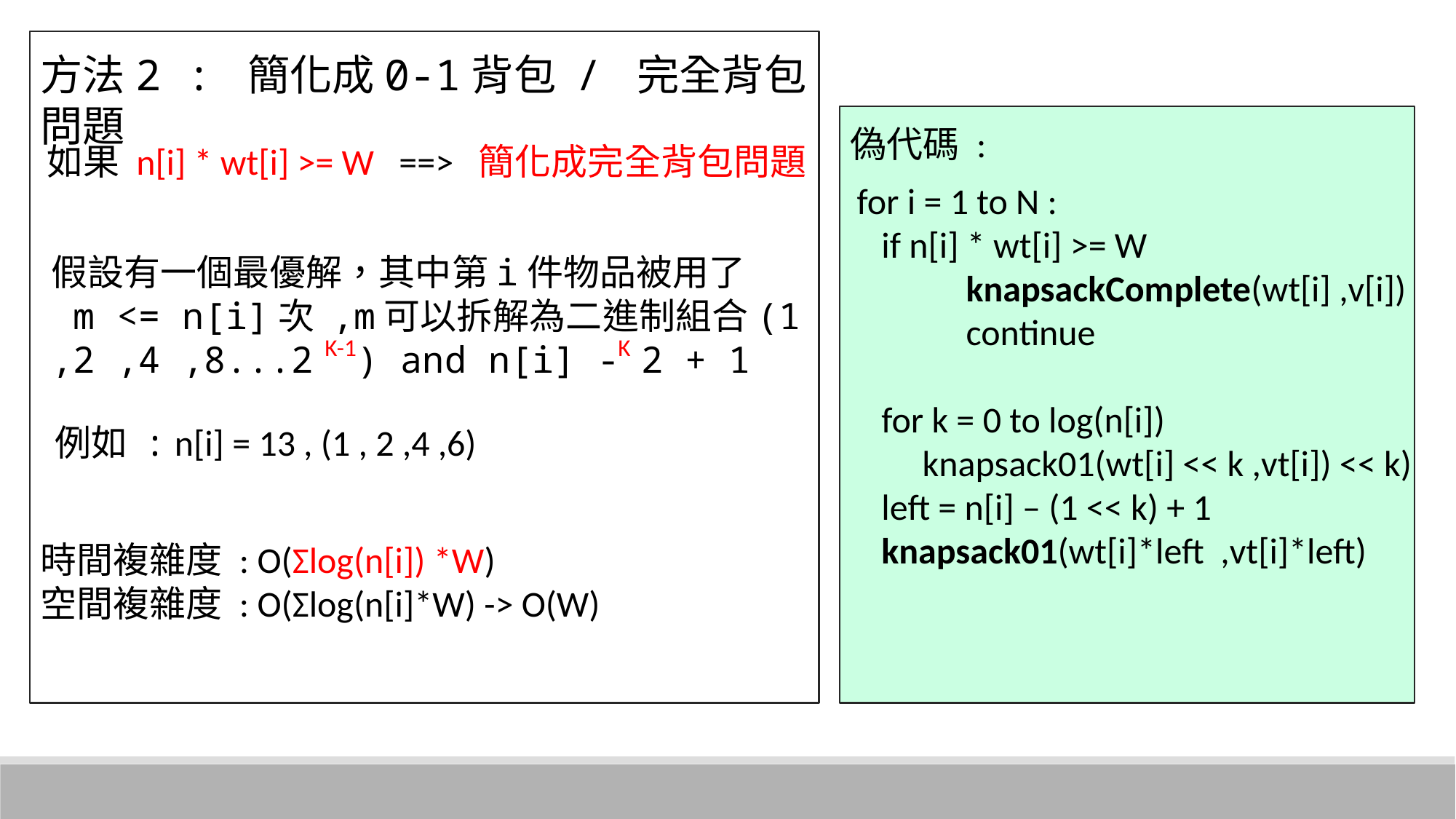

方法2 : 簡化成0-1背包 / 完全背包問題

偽代碼 :
如果 n[i] * wt[i] >= W   ==>  簡化成完全背包問題
for i = 1 to N :
   if n[i] * wt[i] >= W
	knapsackComplete(wt[i] ,v[i])
	continue

   for k = 0 to log(n[i])
        knapsack01(wt[i] << k ,vt[i]) << k)
   left = n[i] – (1 << k) + 1
   knapsack01(wt[i]*left  ,vt[i]*left)
假設有一個最優解，其中第i件物品被用了
 m <= n[i]次 ,m可以拆解為二進制組合(1 ,2 ,4 ,8...2  ) and n[i] - 2 + 1
K-1
K
例如 : n[i] = 13 , (1 , 2 ,4 ,6)
時間複雜度 : O(Σlog(n[i]) *W)
空間複雜度 : O(Σlog(n[i]*W) -> O(W)